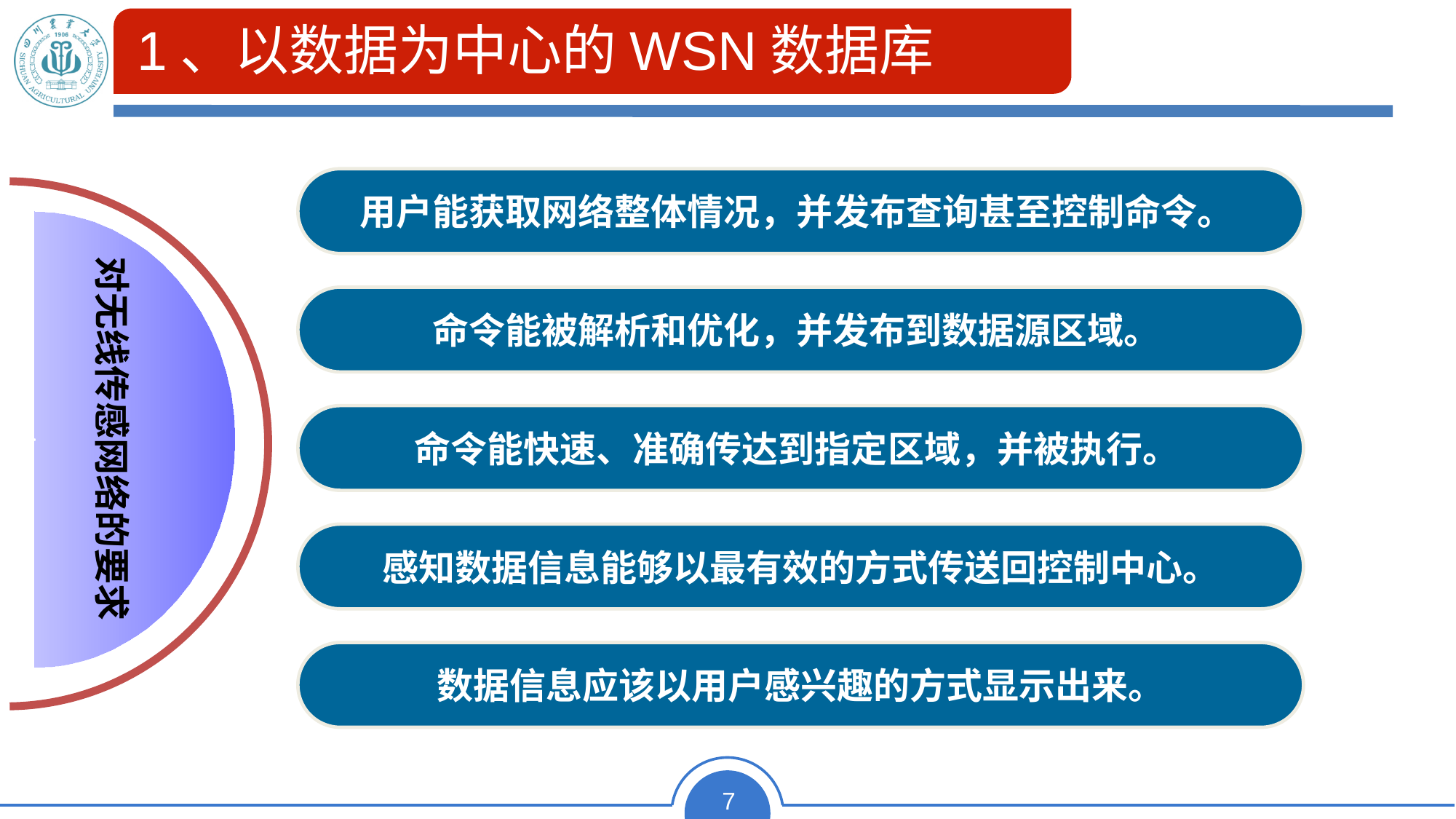

# 1、以数据为中心的WSN数据库
用户能获取网络整体情况，并发布查询甚至控制命令。

对无线传感网络的要求
命令能被解析和优化，并发布到数据源区域。
命令能快速、准确传达到指定区域，并被执行。
感知数据信息能够以最有效的方式传送回控制中心。
数据信息应该以用户感兴趣的方式显示出来。